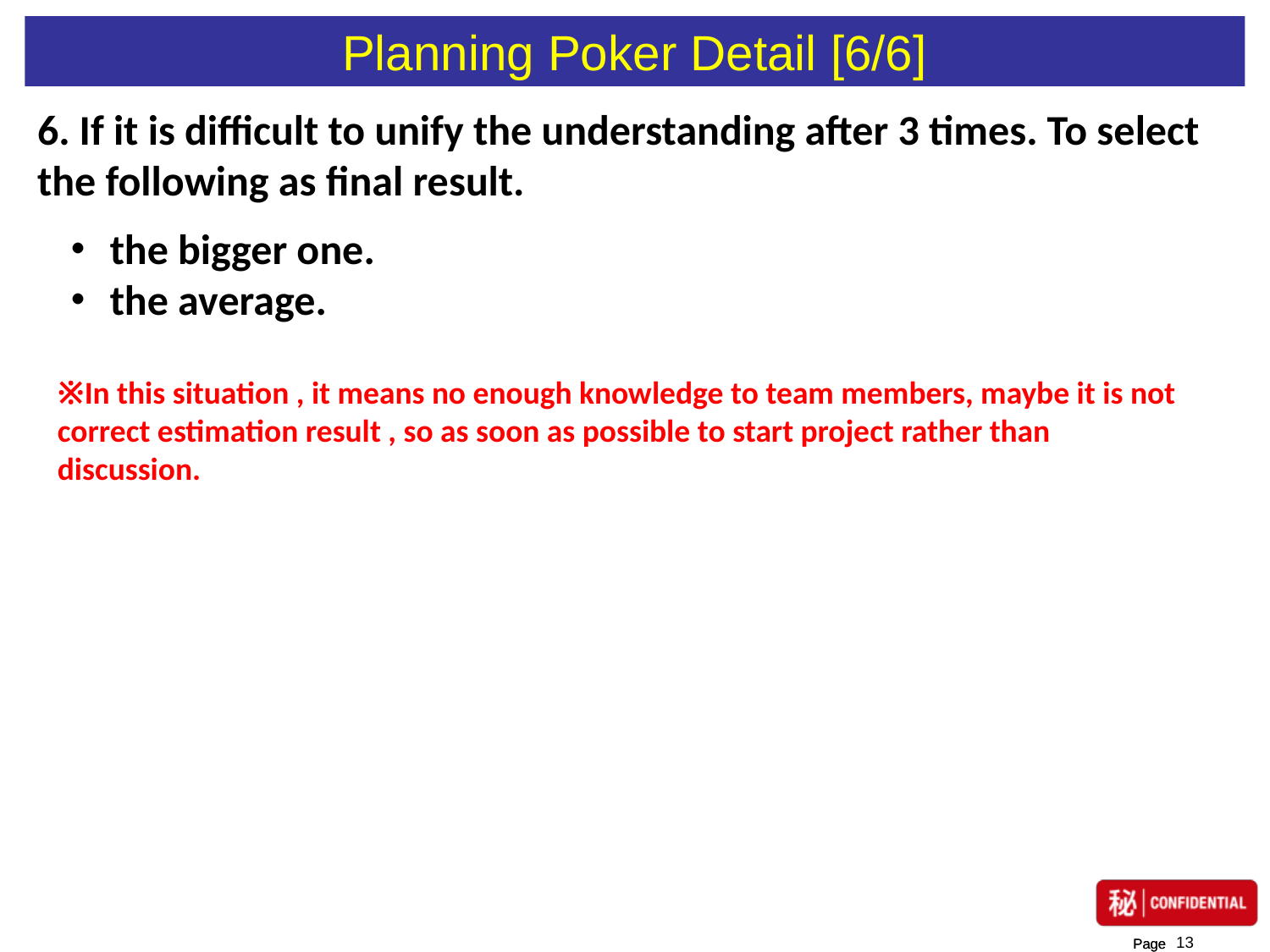

# Planning Poker Detail [6/6]
6. If it is difficult to unify the understanding after 3 times. To select the following as final result.
・the bigger one.
・the average.
※In this situation , it means no enough knowledge to team members, maybe it is not correct estimation result , so as soon as possible to start project rather than discussion.